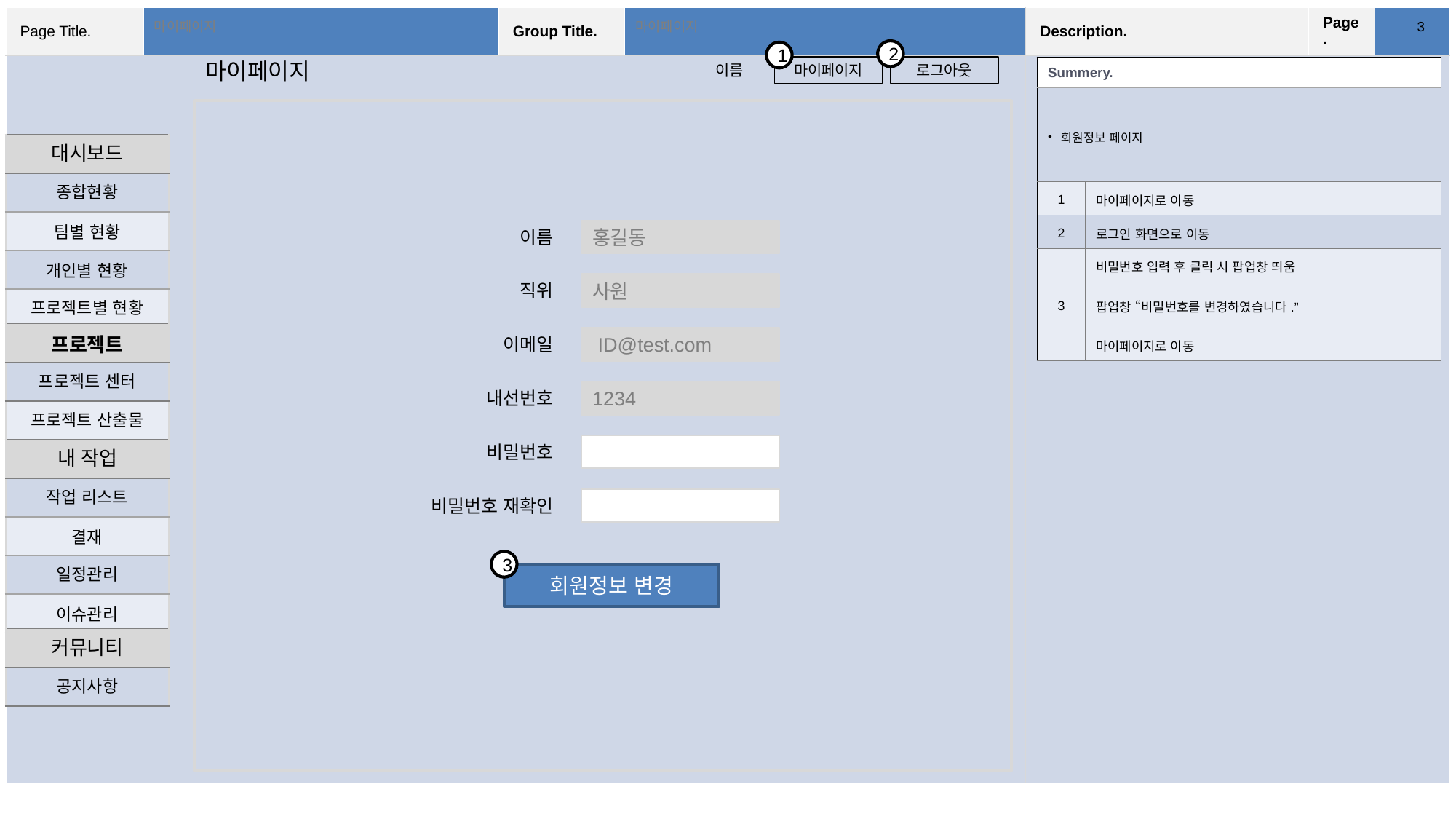

3
마이페이지
마이페이지
2
1
마이페이지
이름
마이페이지
로그아웃
| Summery. |  |
| --- | --- |
| 회원정보 페이지 |  |
| 1 | 마이페이지로 이동 |
| 2 | 로그인 화면으로 이동 |
| 3 | 비밀번호 입력 후 클릭 시 팝업창 띄움 팝업창 “비밀번호를 변경하였습니다.” 마이페이지로 이동 |

| 대시보드 |
| --- |
| 종합현황 |
| 팀별 현황 |
| 개인별 현황 |
| 프로젝트별 현황 |
이름
홍길동
직위
사원
| 프로젝트 |
| --- |
| 프로젝트 센터 |
| 프로젝트 산출물 |
이메일
 ID@test.com
내선번호
1234
비밀번호

| 내 작업 |
| --- |
| 작업 리스트 |
| 결재 |
| 일정관리 |
| 이슈관리 |
비밀번호 재확인

3
회원정보 변경
| 커뮤니티 |
| --- |
| 공지사항 |